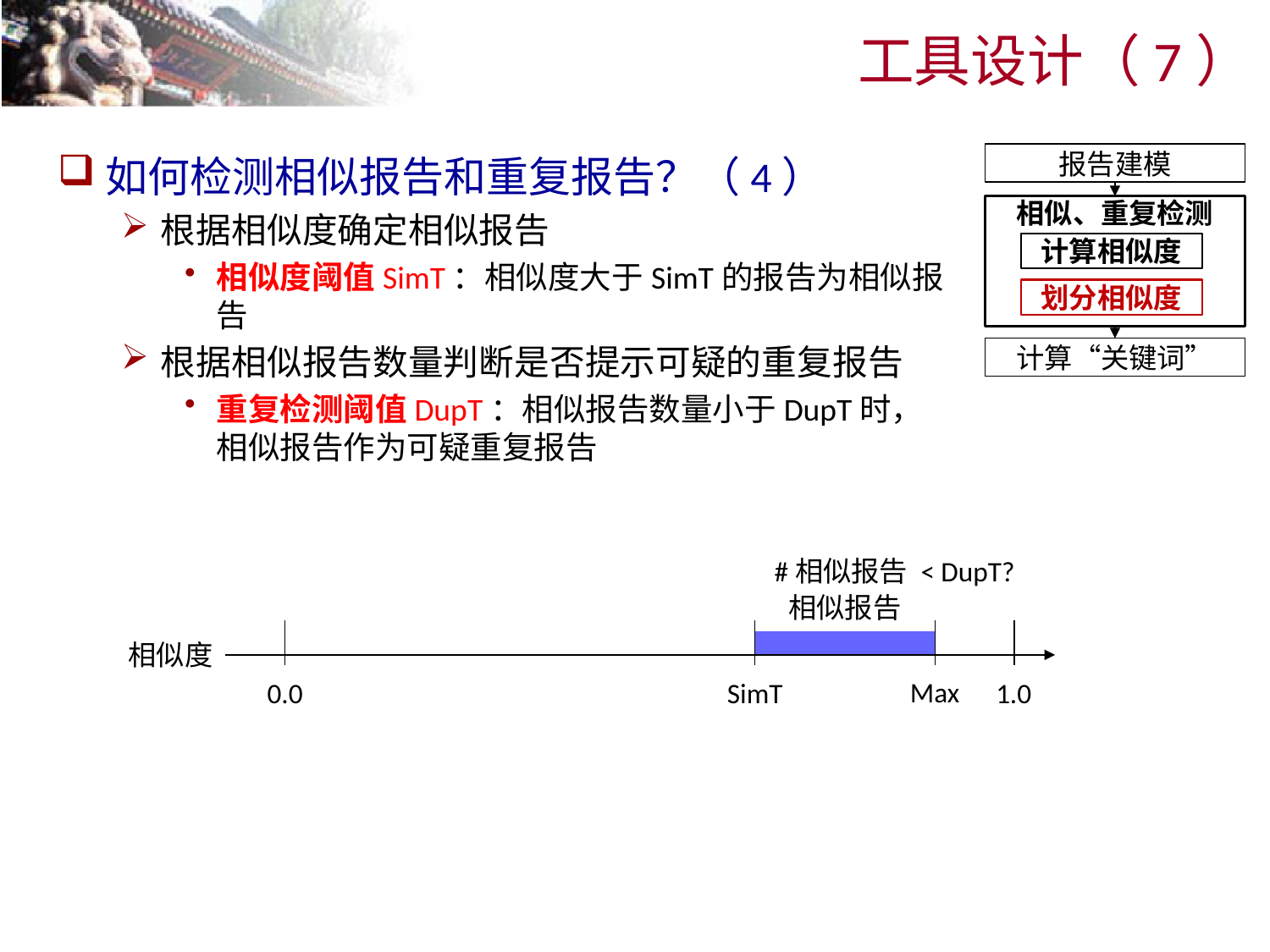

# 工具设计（7）
如何检测相似报告和重复报告？（4）
根据相似度确定相似报告
相似度阈值SimT：相似度大于SimT的报告为相似报告
根据相似报告数量判断是否提示可疑的重复报告
重复检测阈值DupT：相似报告数量小于DupT时，相似报告作为可疑重复报告
报告建模
相似、重复检测
计算相似度
划分相似度
计算“关键词”
#相似报告 < DupT?
相似报告
相似度

Max
0.0
SimT
1.0